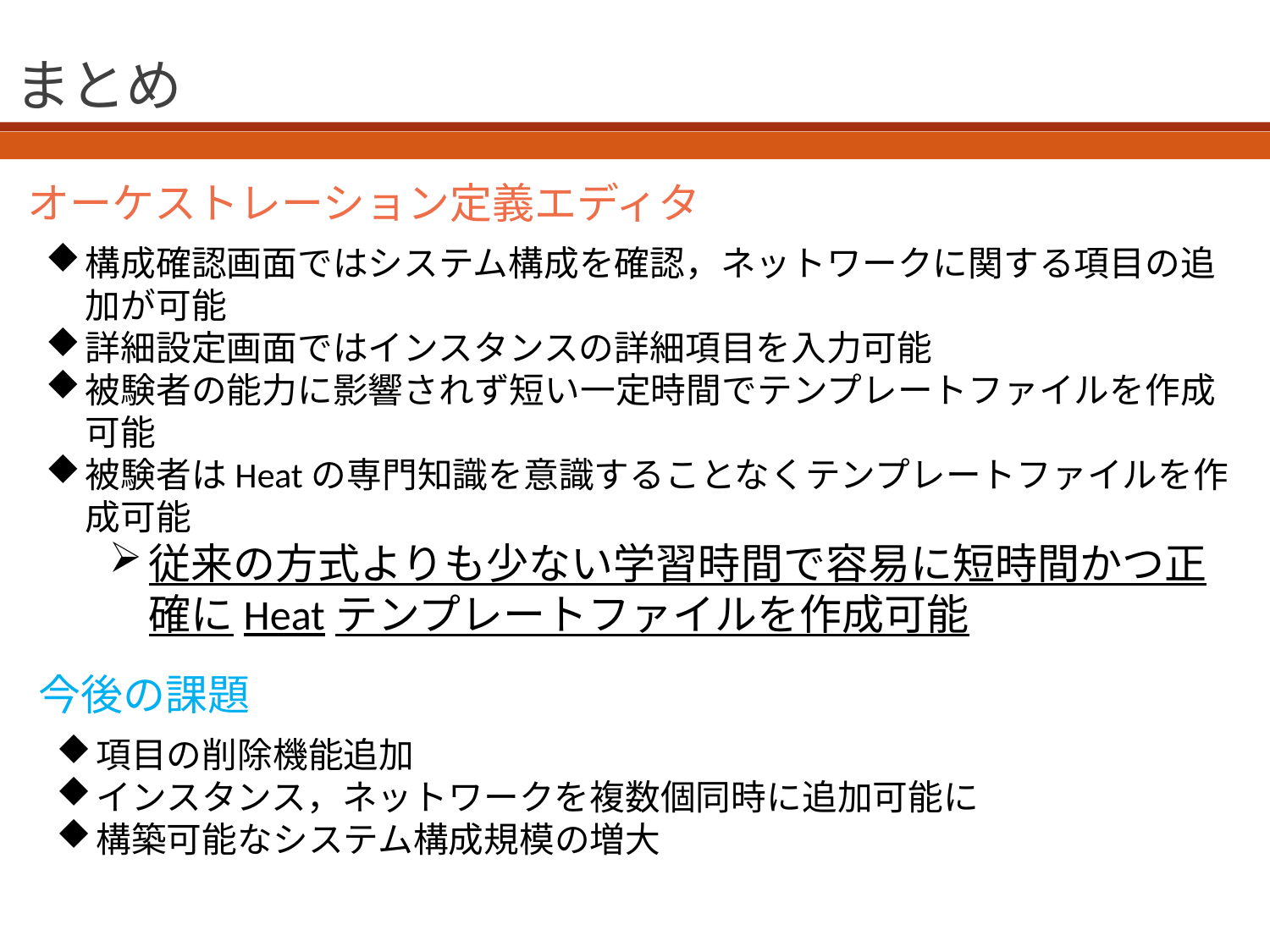

# まとめ
オーケストレーション定義エディタ
構成確認画面ではシステム構成を確認，ネットワークに関する項目の追加が可能
詳細設定画面ではインスタンスの詳細項目を入力可能
被験者の能力に影響されず短い一定時間でテンプレートファイルを作成可能
被験者はHeatの専門知識を意識することなくテンプレートファイルを作成可能
従来の方式よりも少ない学習時間で容易に短時間かつ正確にHeatテンプレートファイルを作成可能
今後の課題
項目の削除機能追加
インスタンス，ネットワークを複数個同時に追加可能に
構築可能なシステム構成規模の増大